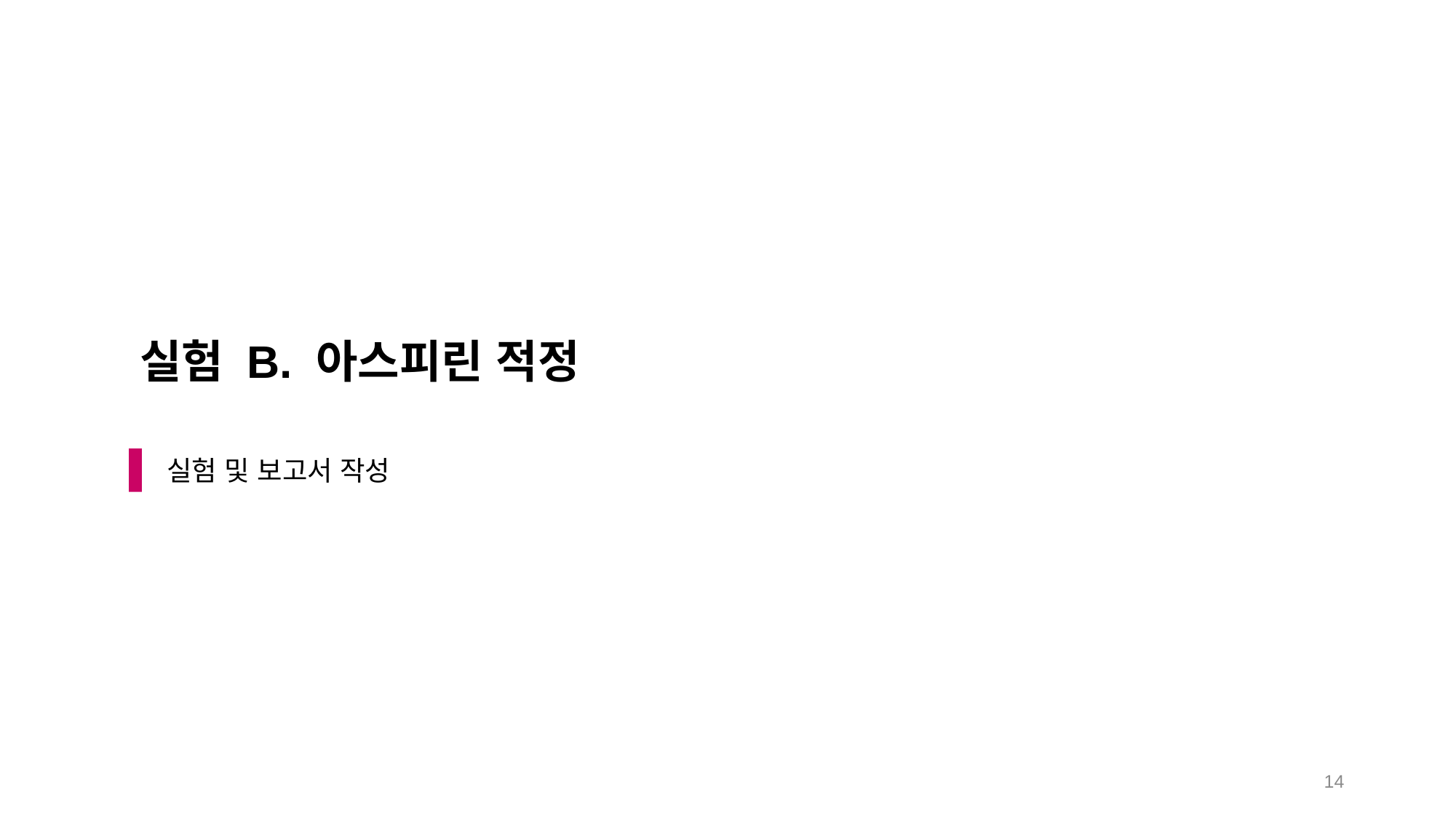

실험 B. 아스피린 적정
 실험 및 보고서 작성

14